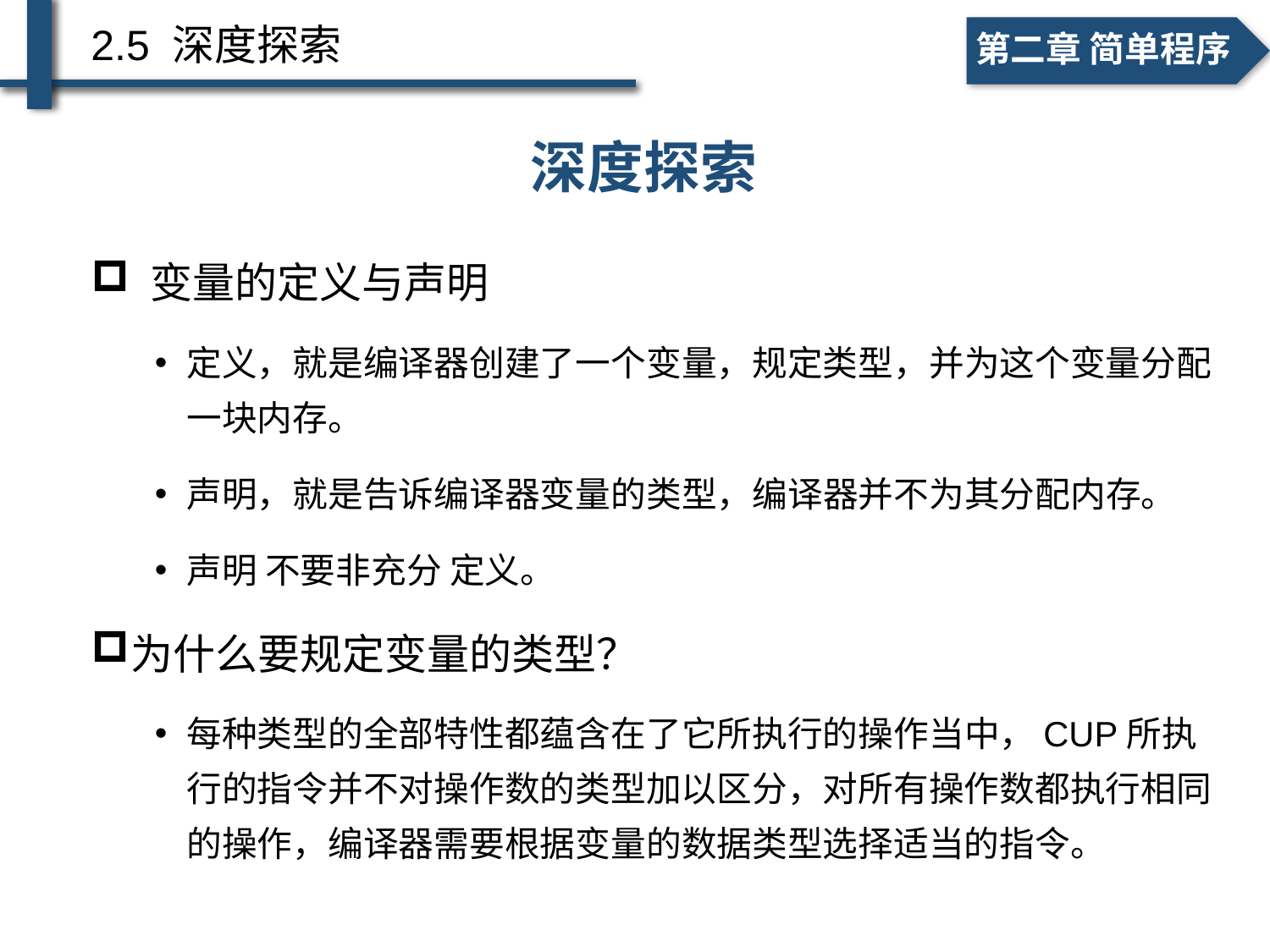

2.5 深度探索
一、个人简介
二、学术成绩
一、个人简介

第二章 简单程序
# 例2-8

深度探索
 变量的定义与声明
定义，就是编译器创建了一个变量，规定类型，并为这个变量分配一块内存。
声明，就是告诉编译器变量的类型，编译器并不为其分配内存。
声明 不要非充分 定义。
为什么要规定变量的类型？
每种类型的全部特性都蕴含在了它所执行的操作当中，CUP所执行的指令并不对操作数的类型加以区分，对所有操作数都执行相同的操作，编译器需要根据变量的数据类型选择适当的指令。
81